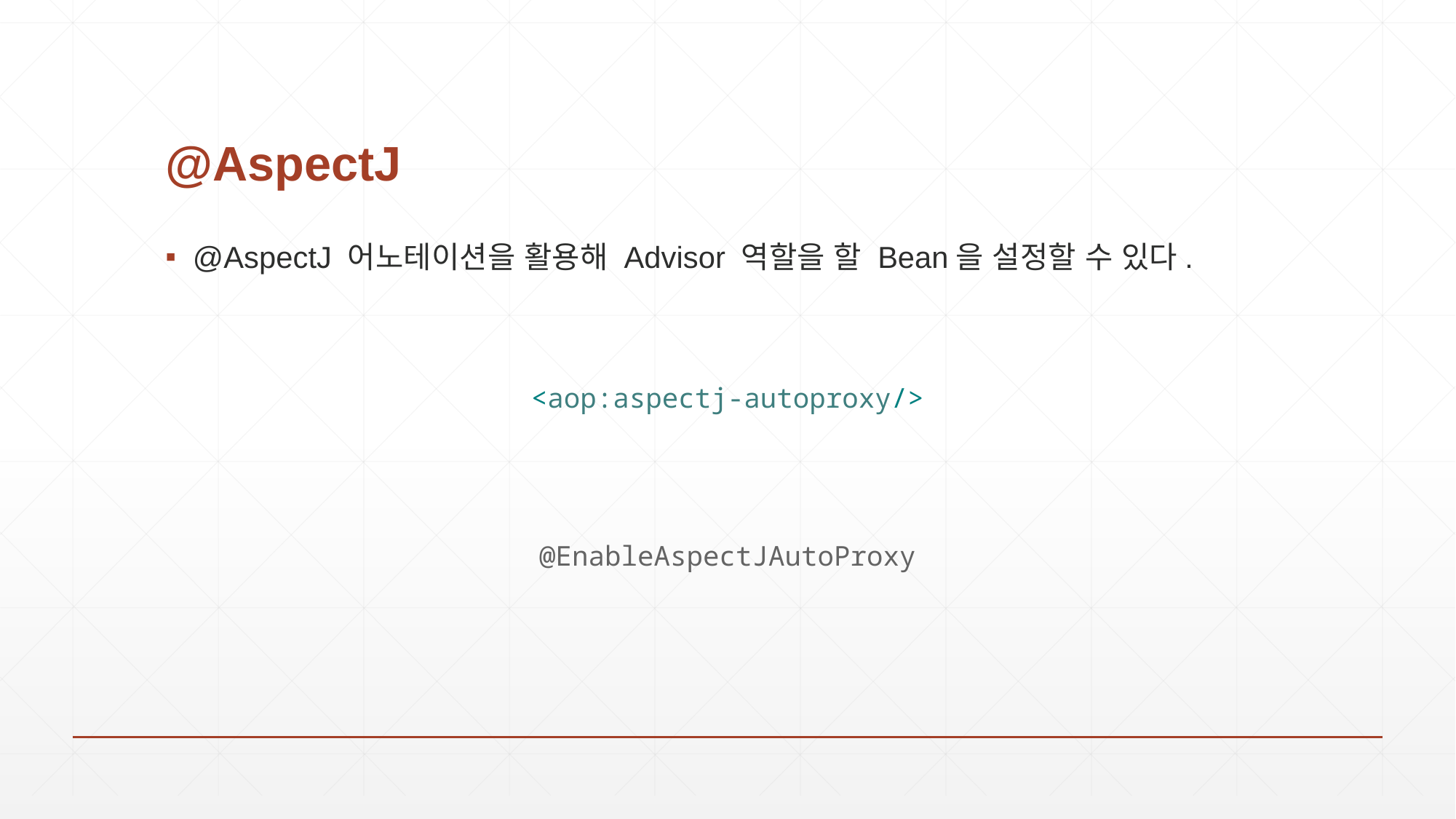

# @AspectJ
@AspectJ 어노테이션을 활용해 Advisor 역할을 할 Bean을 설정할 수 있다.

<aop:aspectj-autoproxy/>
@EnableAspectJAutoProxy